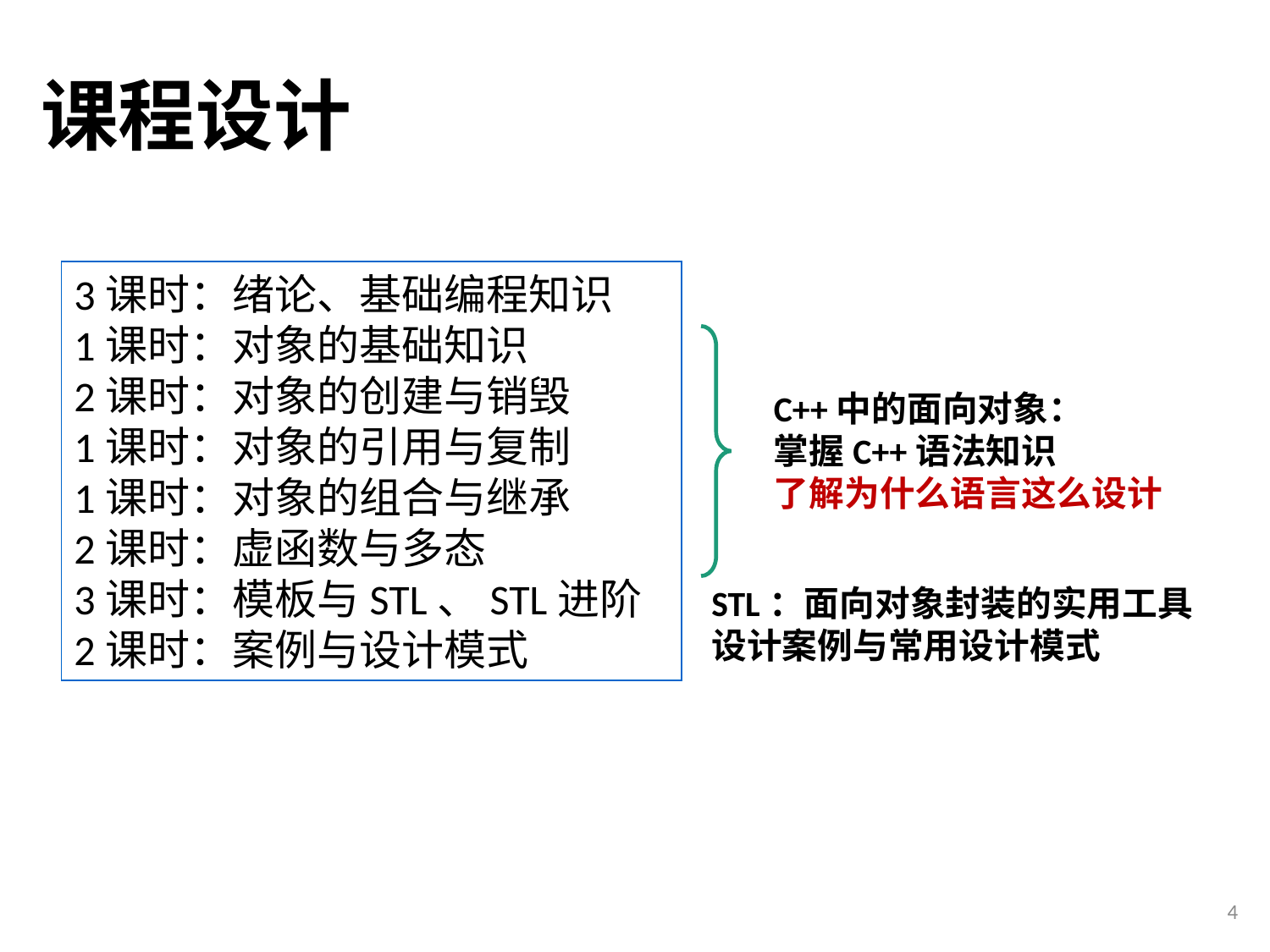

# 课程设计
3课时：绪论、基础编程知识
1课时：对象的基础知识
2课时：对象的创建与销毁
1课时：对象的引用与复制
1课时：对象的组合与继承
2课时：虚函数与多态
3课时：模板与STL、STL进阶
2课时：案例与设计模式

C++中的面向对象：
掌握C++语法知识
了解为什么语言这么设计
STL：面向对象封装的实用工具
设计案例与常用设计模式
4